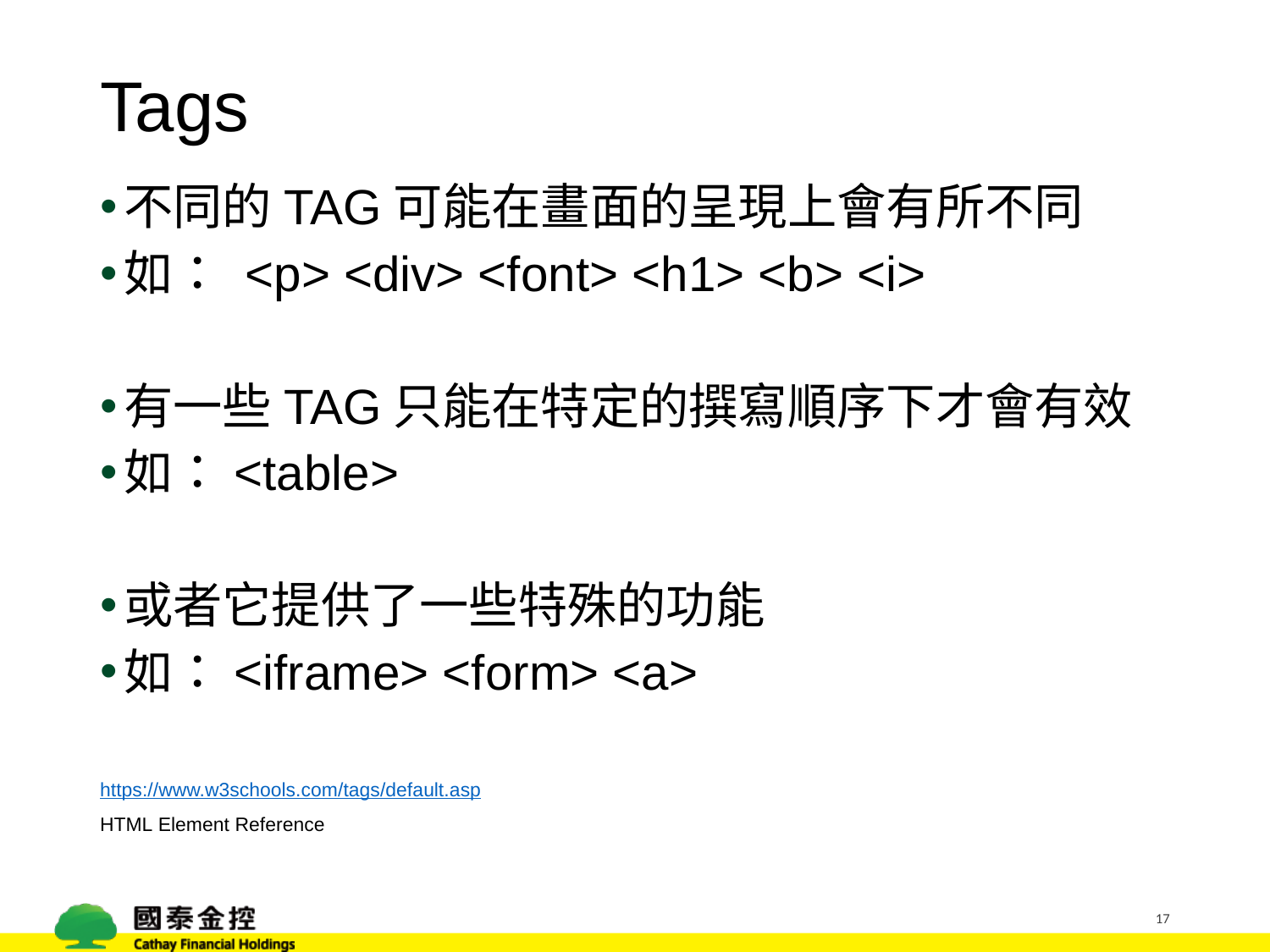

# Tags
不同的TAG可能在畫面的呈現上會有所不同
如： <p> <div> <font> <h1> <b> <i>

有一些TAG只能在特定的撰寫順序下才會有效
如：<table>

或者它提供了一些特殊的功能
如：<iframe> <form> <a>

https://www.w3schools.com/tags/default.asp
HTML Element Reference